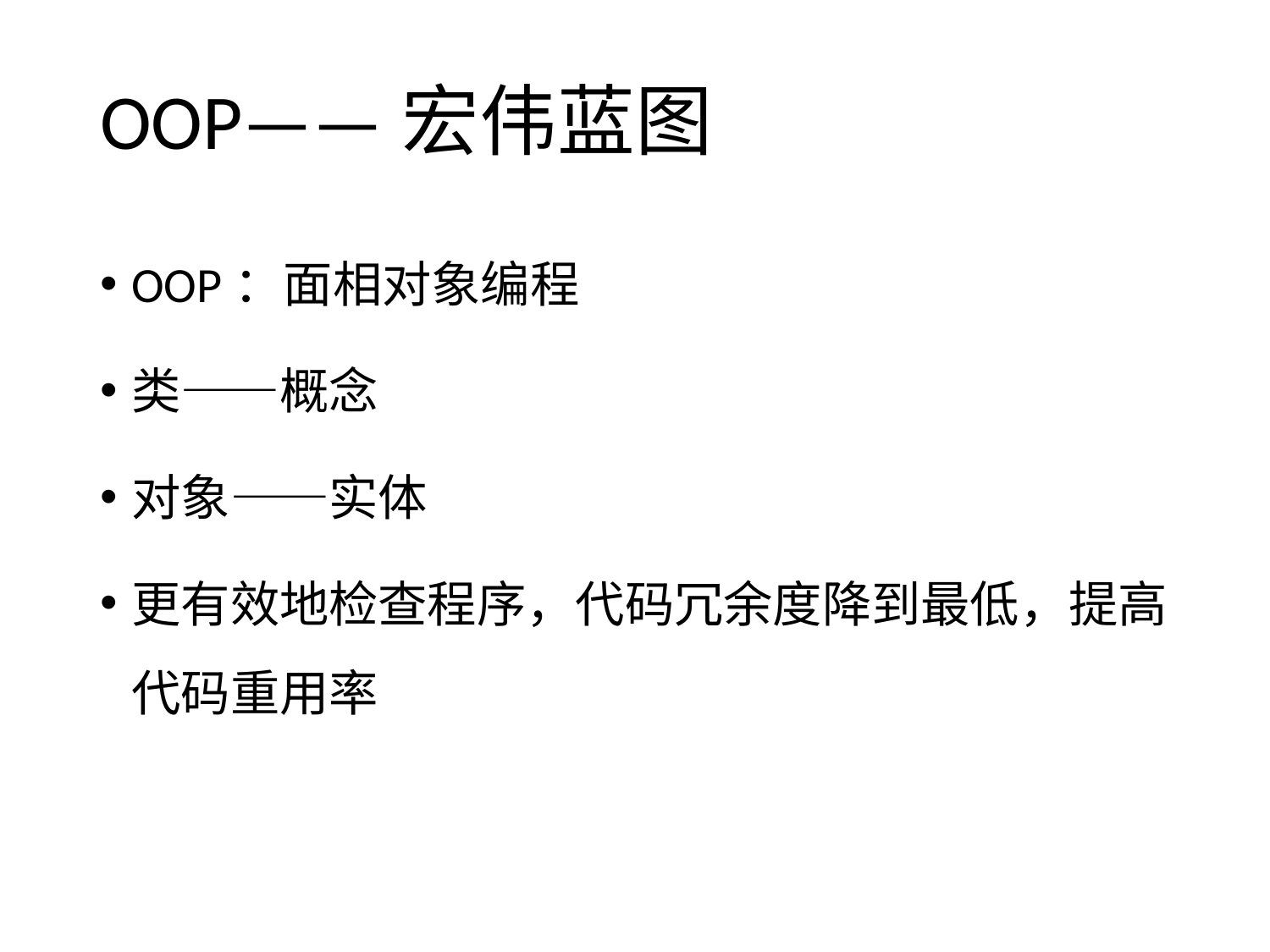

# OOP——宏伟蓝图
OOP：面相对象编程
类——概念
对象——实体
更有效地检查程序，代码冗余度降到最低，提高代码重用率